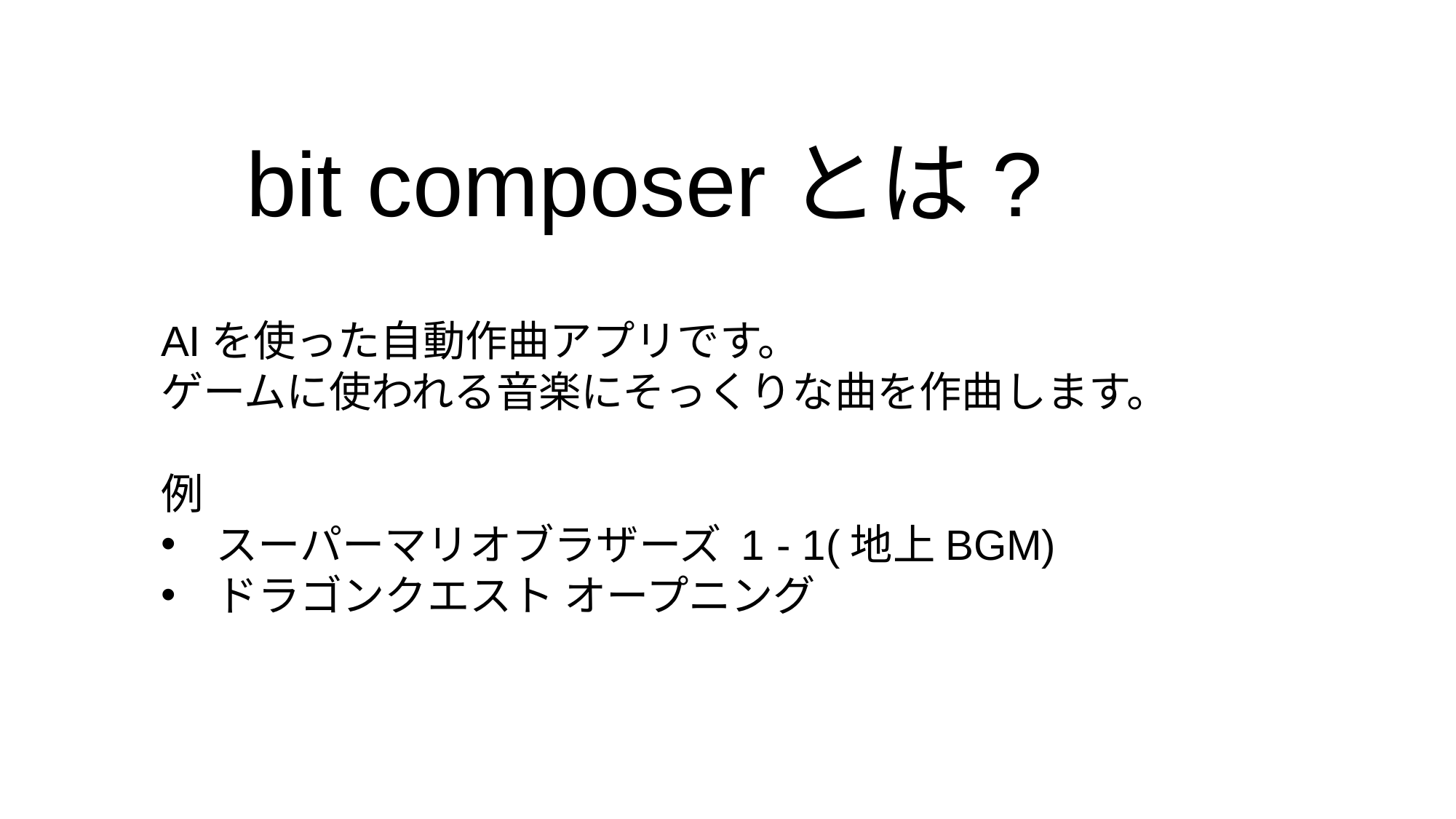

bit composerとは?
AIを使った自動作曲アプリです。
ゲームに使われる音楽にそっくりな曲を作曲します。

例
スーパーマリオブラザーズ 1 - 1(地上BGM)
ドラゴンクエスト オープニング